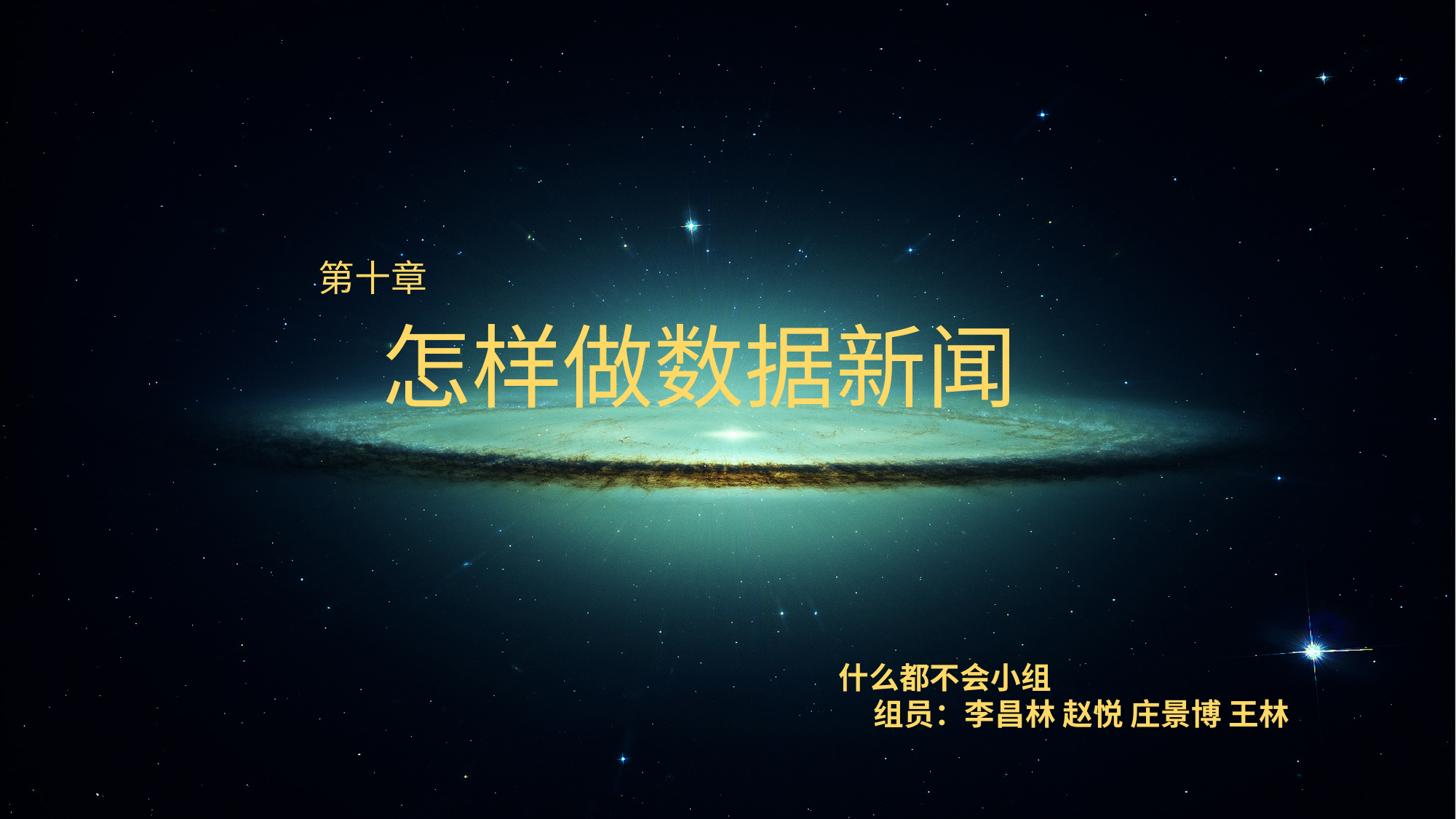

第十章
  怎样做数据新闻

什么都不会小组
组员：李昌林 赵悦 庄景博 王林